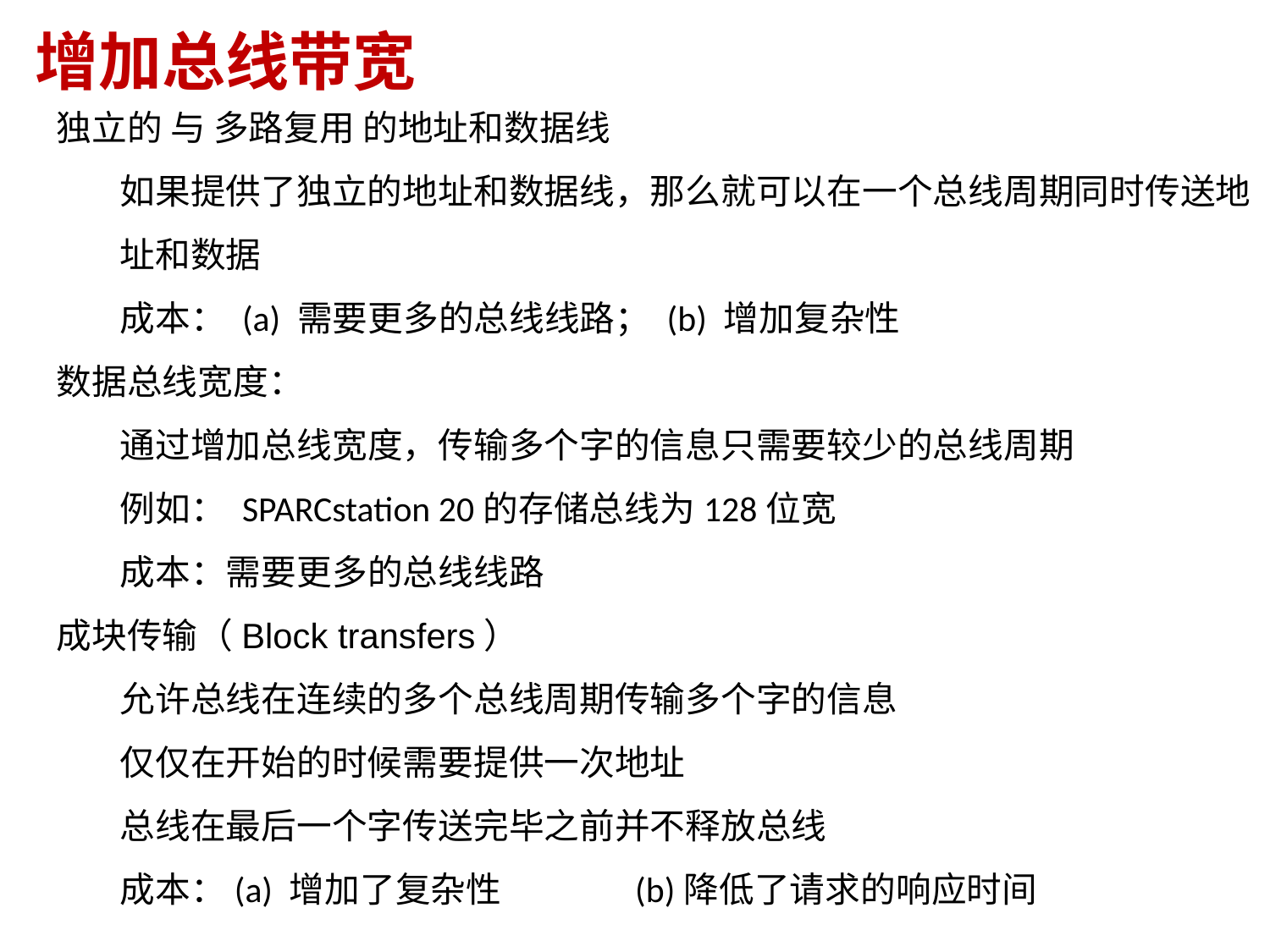

# 增加总线带宽
独立的 与 多路复用 的地址和数据线
如果提供了独立的地址和数据线，那么就可以在一个总线周期同时传送地址和数据
成本： (a) 需要更多的总线线路； (b) 增加复杂性
数据总线宽度：
通过增加总线宽度，传输多个字的信息只需要较少的总线周期
例如： SPARCstation 20的存储总线为128位宽
成本：需要更多的总线线路
成块传输（Block transfers）
允许总线在连续的多个总线周期传输多个字的信息
仅仅在开始的时候需要提供一次地址
总线在最后一个字传送完毕之前并不释放总线
成本：(a) 增加了复杂性                (b)降低了请求的响应时间